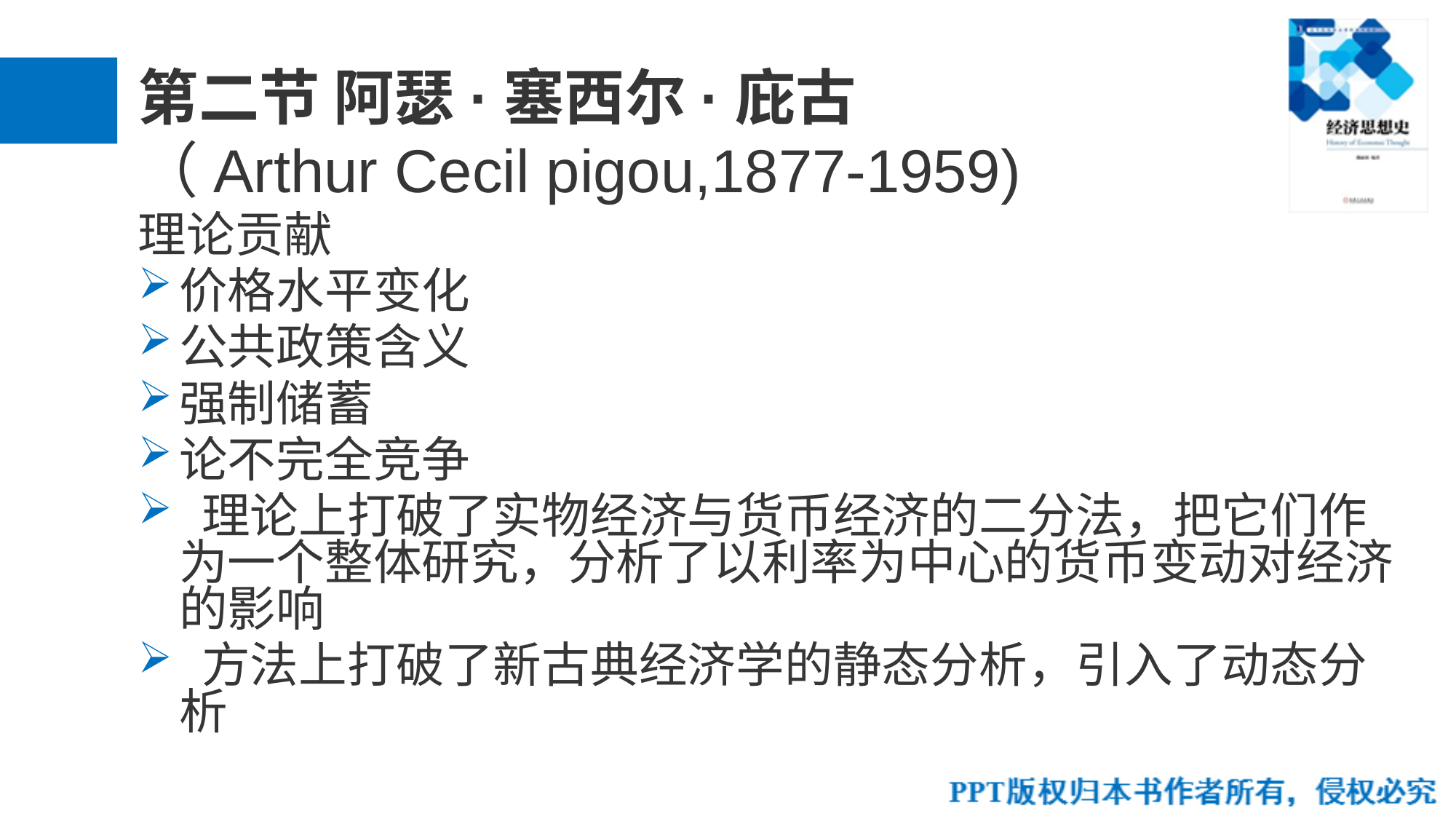

# 第二节 阿瑟·塞西尔·庇古 （Arthur Cecil pigou,1877-1959)
理论贡献
价格水平变化
公共政策含义
强制储蓄
论不完全竞争
 理论上打破了实物经济与货币经济的二分法，把它们作为一个整体研究，分析了以利率为中心的货币变动对经济的影响
 方法上打破了新古典经济学的静态分析，引入了动态分析